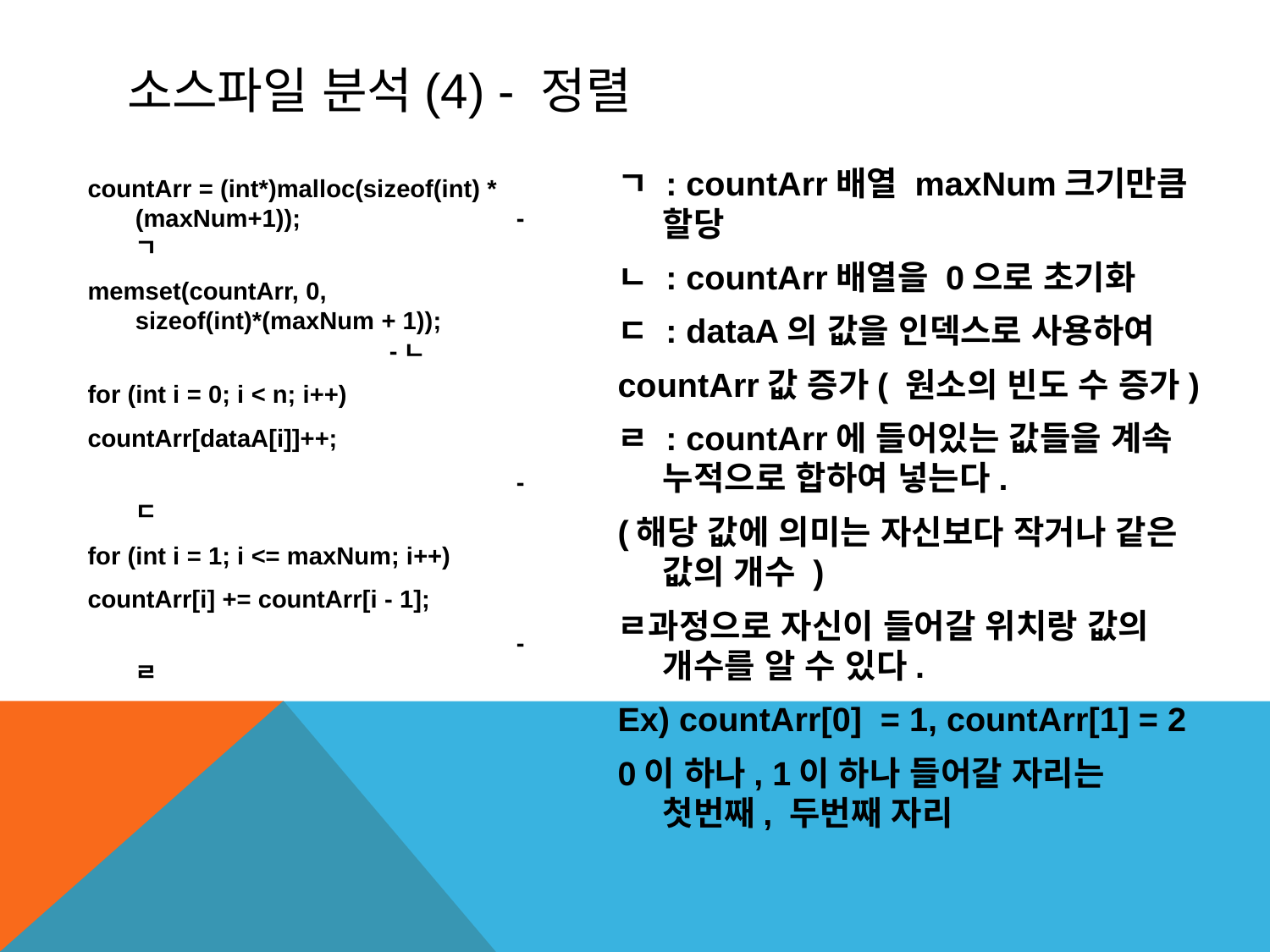

# 소스파일 분석(4) - 정렬
ㄱ : countArr배열 maxNum크기만큼 할당
ㄴ : countArr배열을 0으로 초기화
ㄷ : dataA의 값을 인덱스로 사용하여
countArr값 증가( 원소의 빈도 수 증가)
ㄹ : countArr에 들어있는 값들을 계속 누적으로 합하여 넣는다.
(해당 값에 의미는 자신보다 작거나 같은 값의 개수 )
ㄹ과정으로 자신이 들어갈 위치랑 값의 개수를 알 수 있다.
Ex) countArr[0]  = 1, countArr[1] = 2
0이 하나, 1이 하나 들어갈 자리는 첫번째, 두번째 자리
countArr = (int*)malloc(sizeof(int) * (maxNum+1));		-ㄱ
memset(countArr, 0, sizeof(int)*(maxNum + 1));			-ㄴ
for (int i = 0; i < n; i++)
countArr[dataA[i]]++;
				-ㄷ
for (int i = 1; i <= maxNum; i++)
countArr[i] += countArr[i - 1];
				-ㄹ